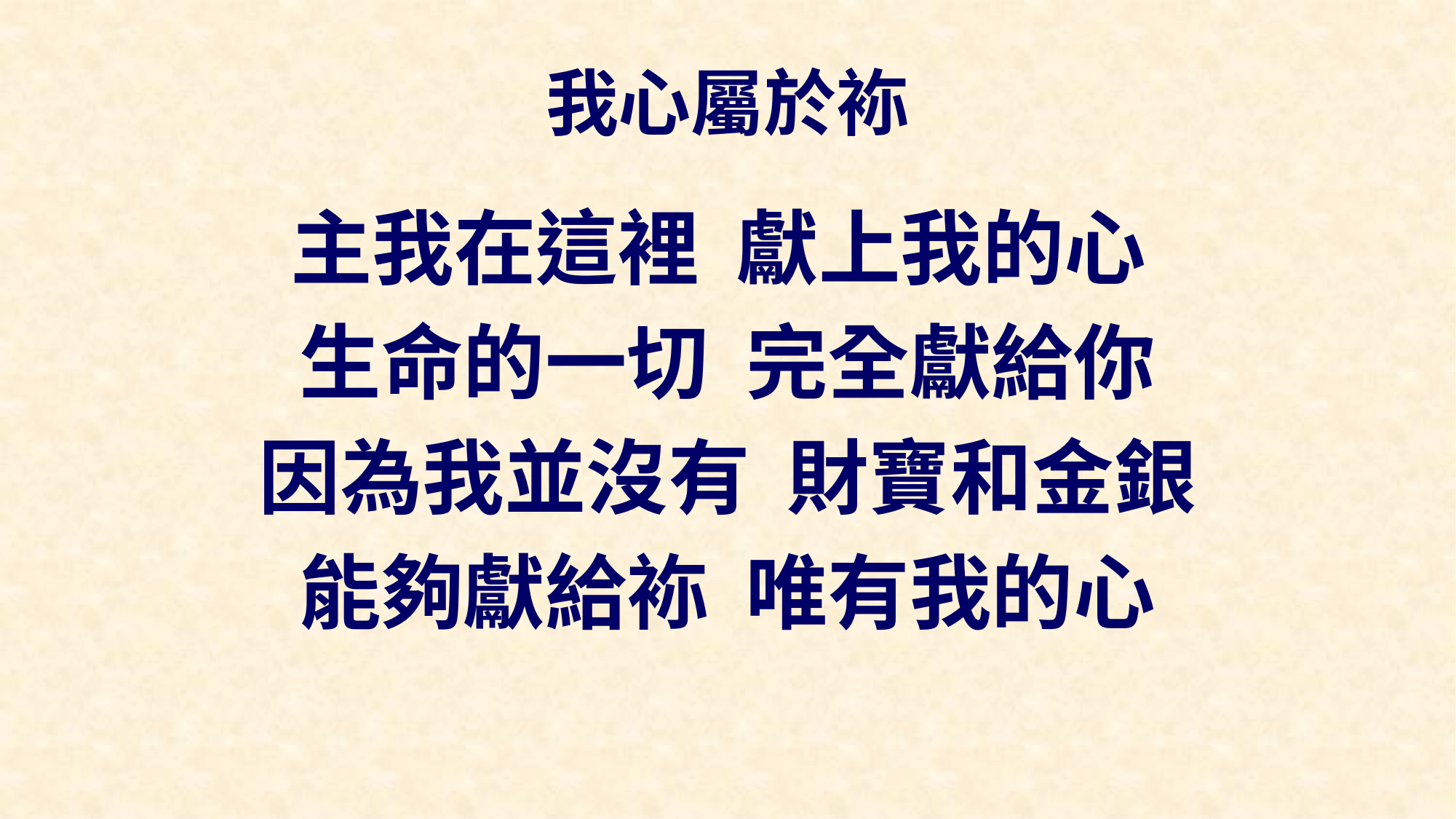

# 我心屬於袮
主我在這裡  獻上我的心
生命的一切  完全獻給你
因為我並沒有  財寶和金銀
能夠獻給袮  唯有我的心